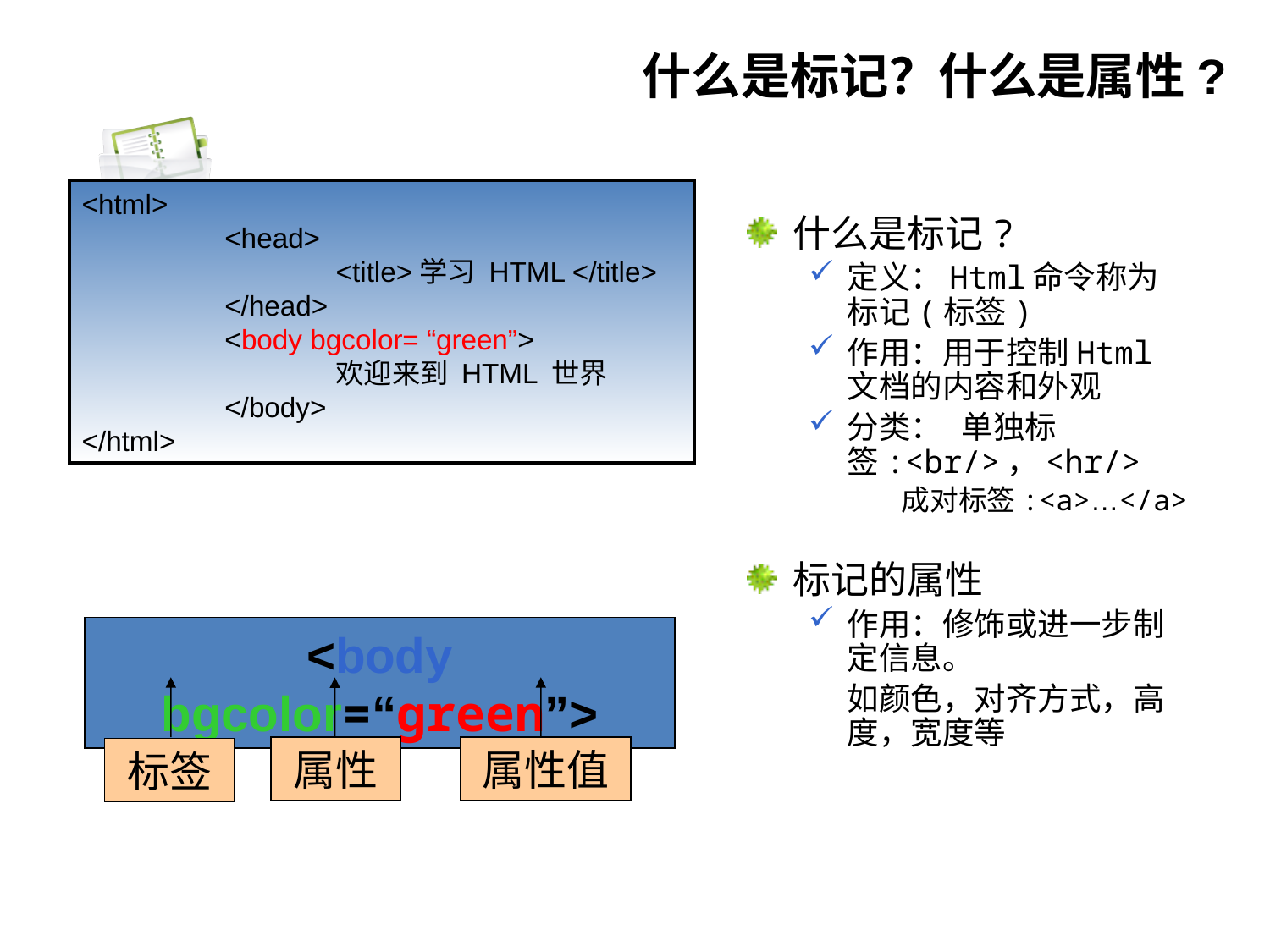

# 什么是标记？什么是属性?
<html>
	<head>
		<title>学习 HTML </title>
	</head>
	<body bgcolor= “green”>
		欢迎来到 HTML 世界
	</body>
</html>
什么是标记?
定义：Html命令称为标记(标签)
作用：用于控制Html文档的内容和外观
分类：	单独标签:<br/>，<hr/>
		成对标签:<a>…</a>

标记的属性
作用：修饰或进一步制定信息。
	如颜色，对齐方式，高度，宽度等
<body bgcolor=“green”>

属性
属性值
标签